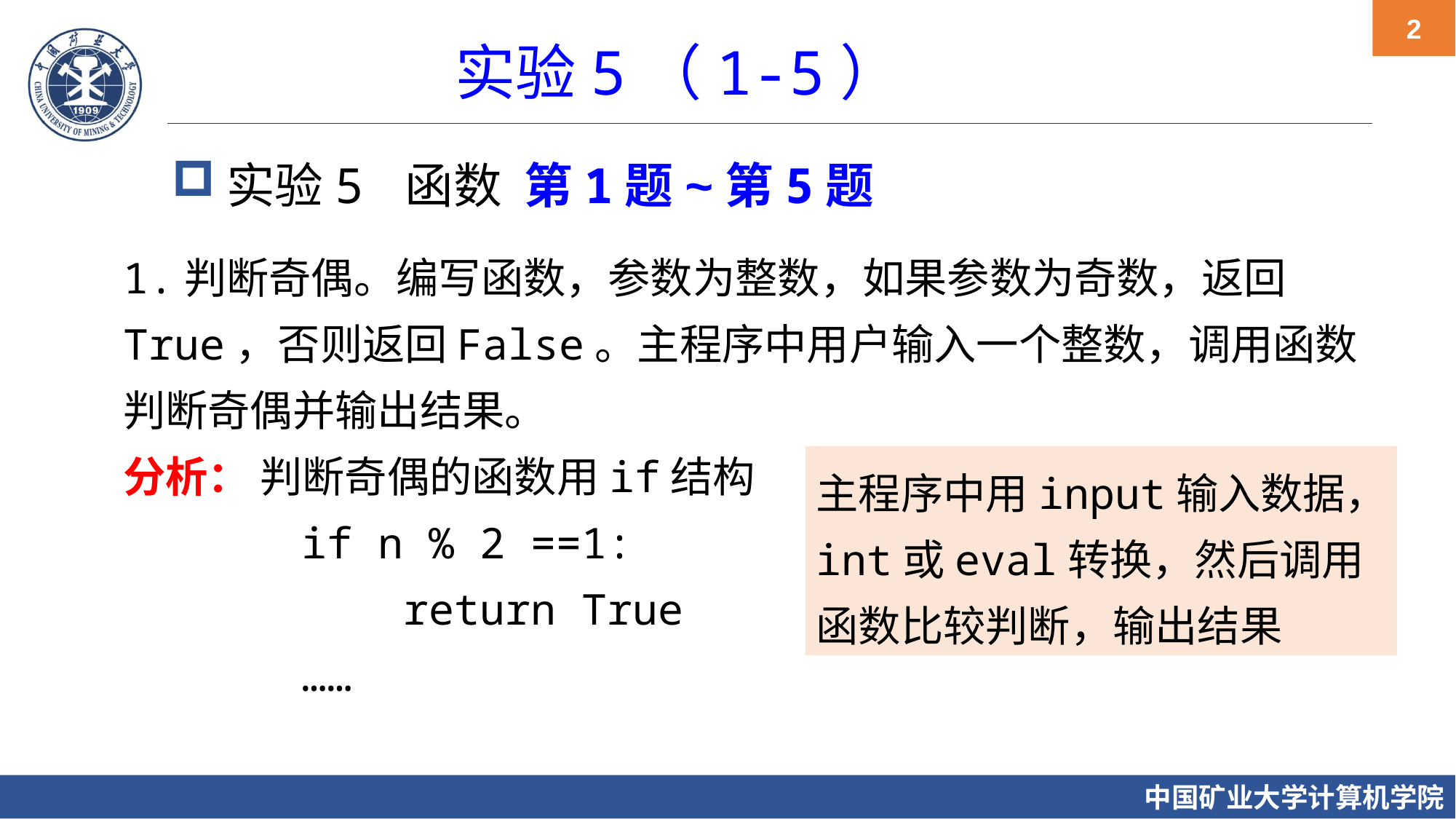

实验5（1-5）
实验5 函数  第1题~第5题
1.判断奇偶。编写函数，参数为整数，如果参数为奇数，返回True，否则返回False。主程序中用户输入一个整数，调用函数判断奇偶并输出结果。
分析： 判断奇偶的函数用if结构
       if n % 2 ==1:
           return True
       ……
主程序中用input输入数据，int或eval转换，然后调用函数比较判断，输出结果